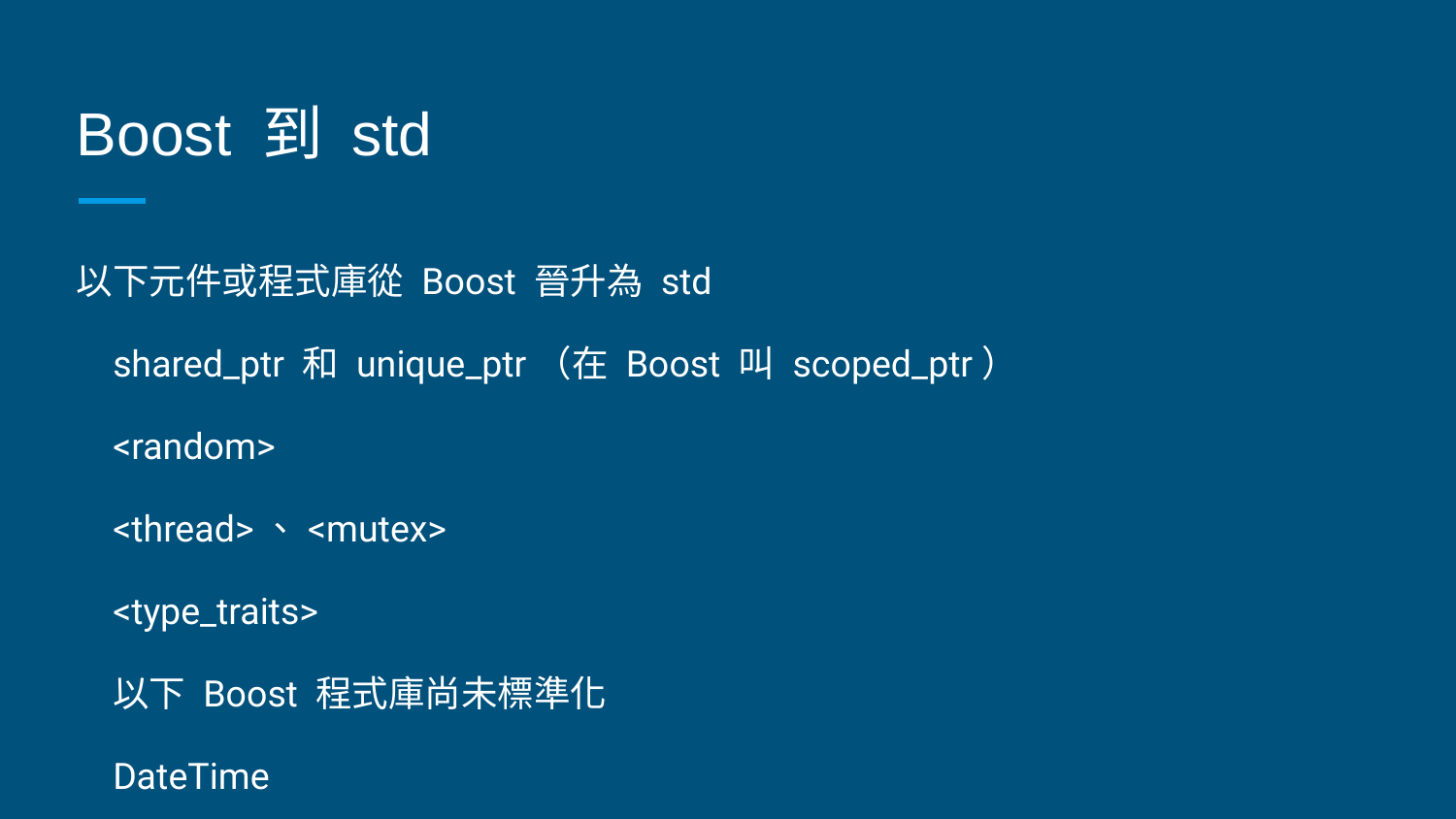

# Boost 到 std
以下元件或程式庫從 Boost 晉升為 std
shared_ptr 和 unique_ptr（在 Boost 叫 scoped_ptr）
<random>
<thread>、<mutex>
<type_traits>
以下 Boost 程式庫尚未標準化
DateTime
FileSystem